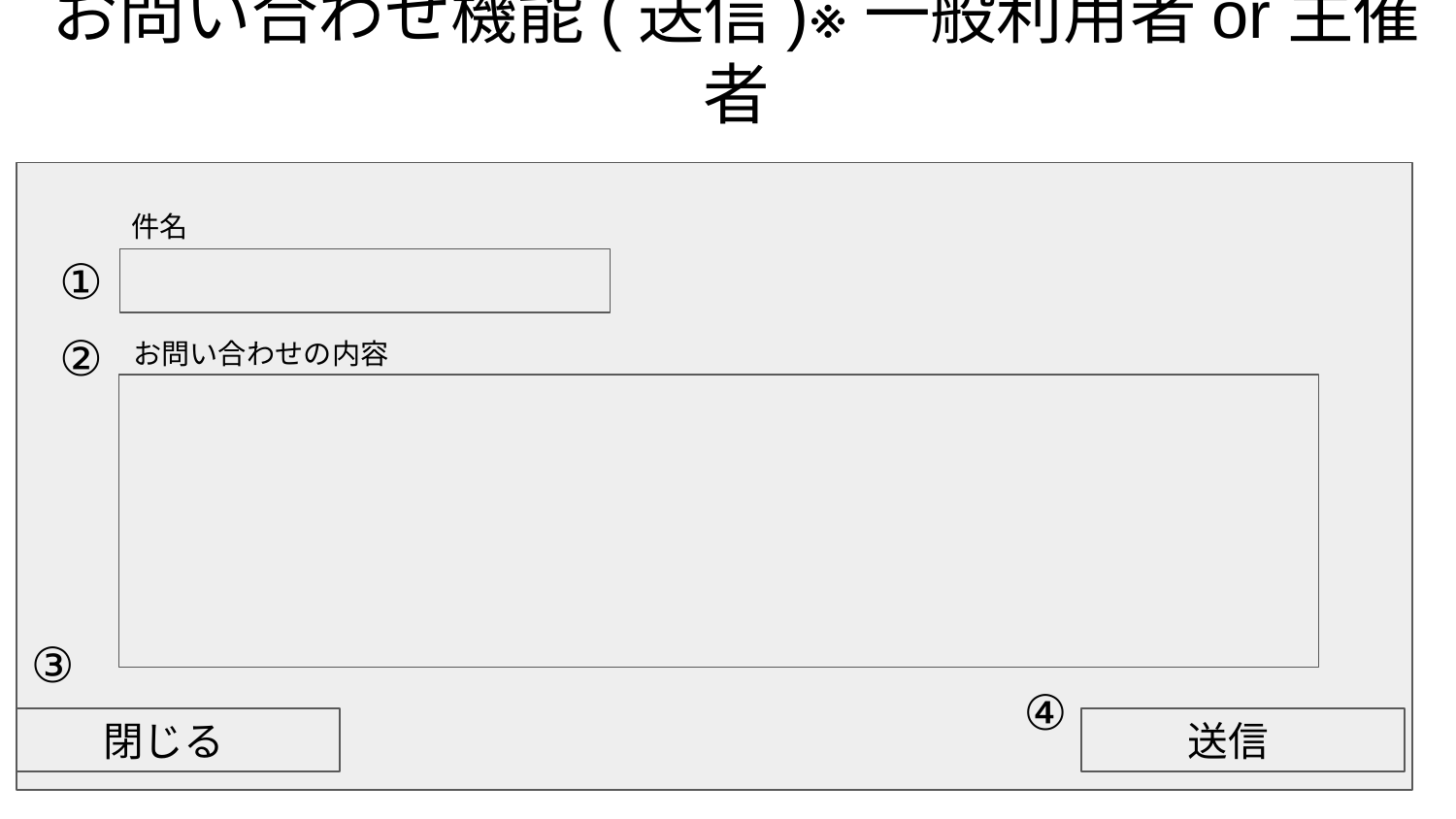

モーダル
# お問い合わせ機能(送信)※一般利用者or主催者

件名
①

②
お問い合わせの内容

③
④
閉じる
送信